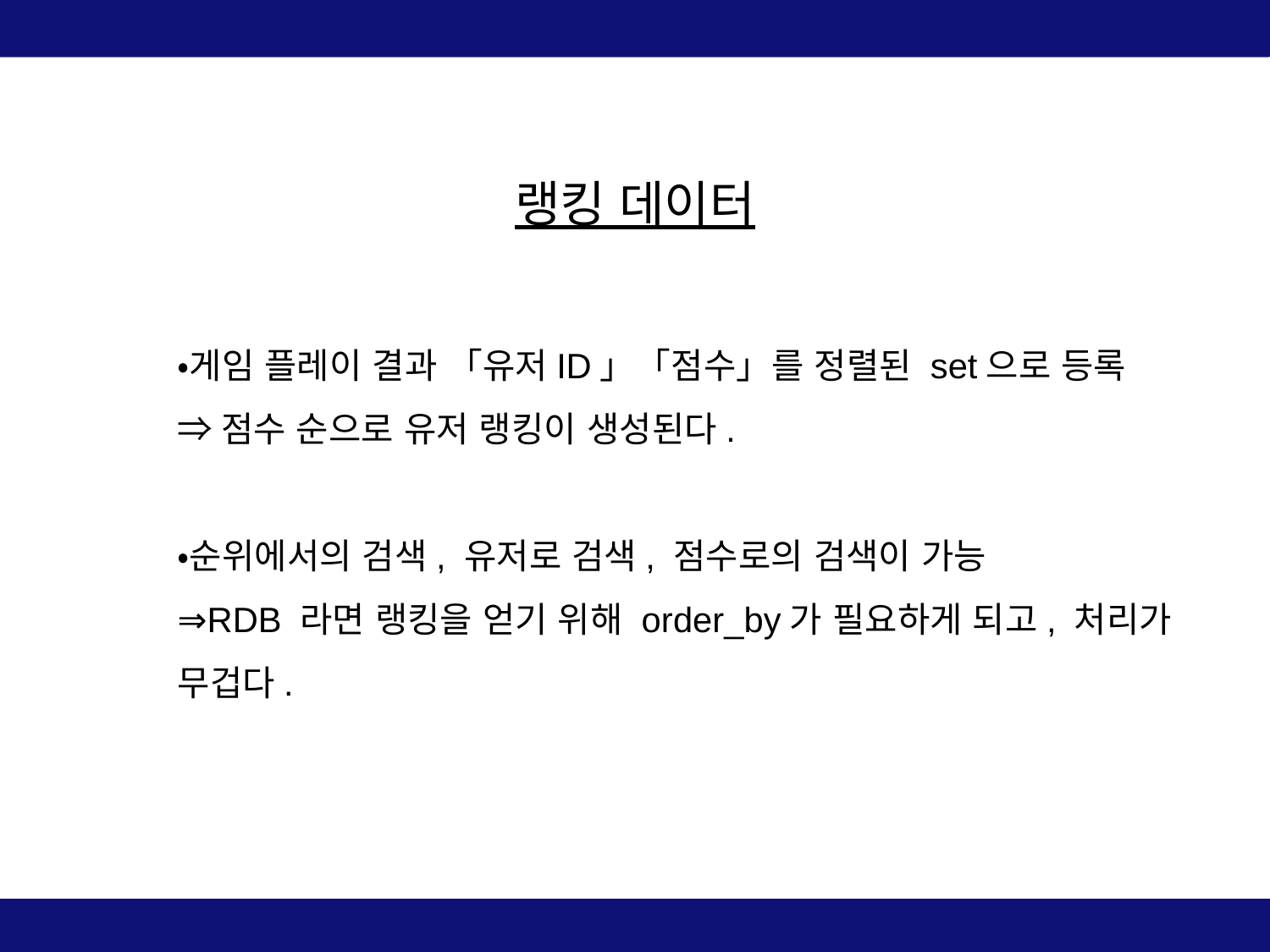

랭킹 데이터
・게임 플레이 결과 「유저ID」「점수」를 정렬된 set으로 등록
⇒점수 순으로 유저 랭킹이 생성된다.

・순위에서의 검색, 유저로 검색, 점수로의 검색이 가능
⇒RDB 라면 랭킹을 얻기 위해 order_by가 필요하게 되고, 처리가 무겁다.